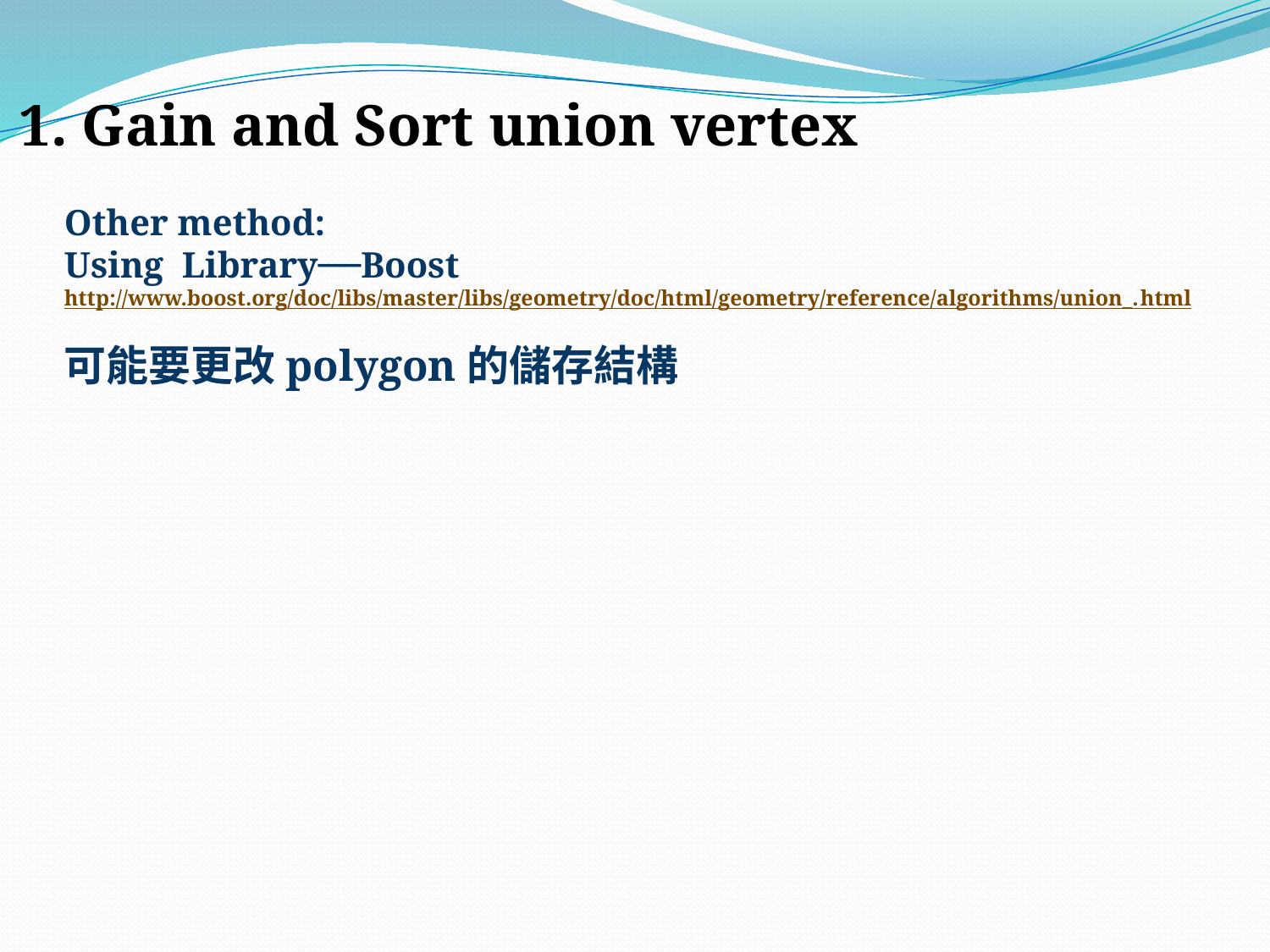

1. Gain and Sort union vertex
Other method:
Using  Library──Boost
http://www.boost.org/doc/libs/master/libs/geometry/doc/html/geometry/reference/algorithms/union_.html

可能要更改polygon的儲存結構